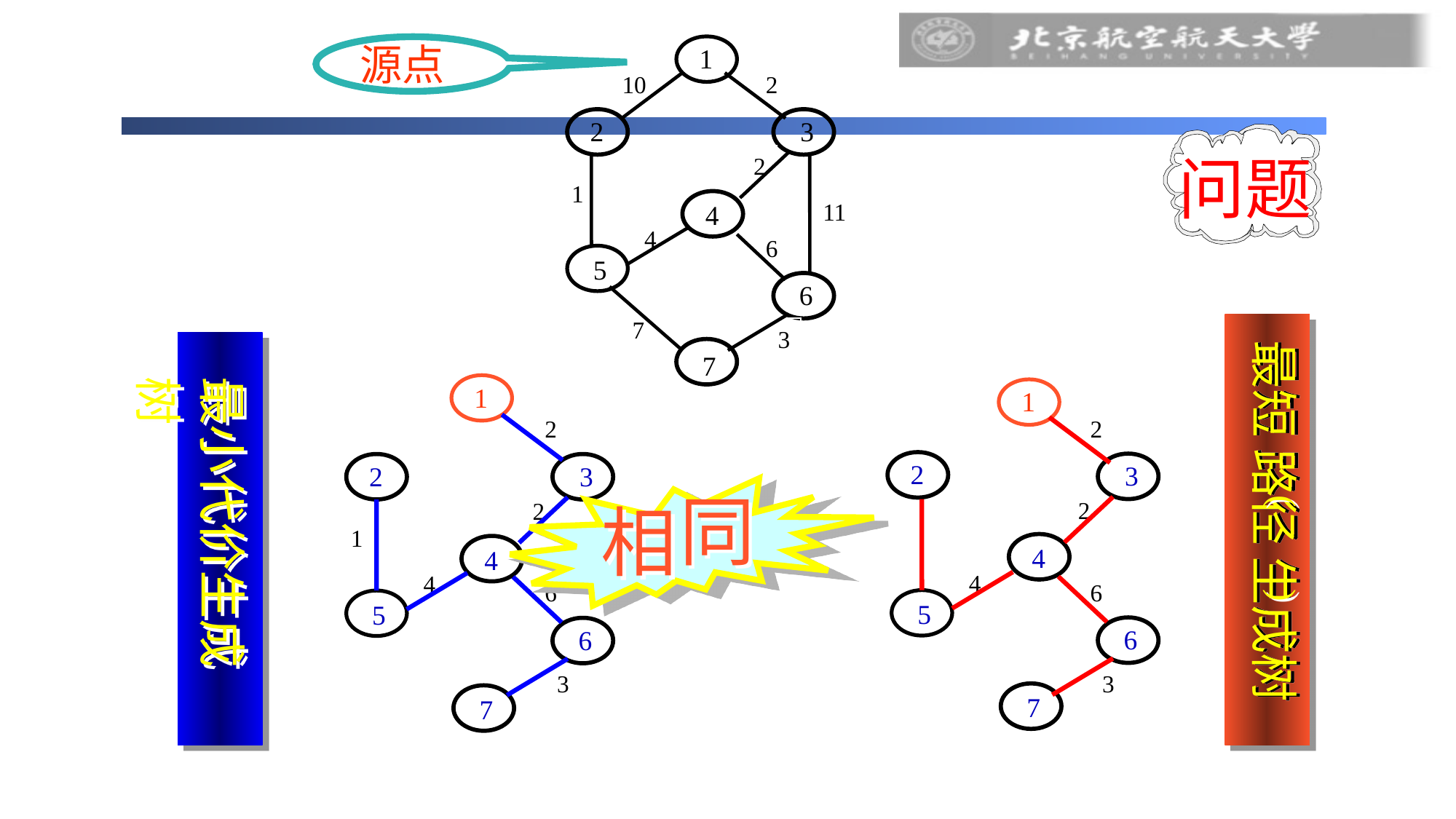

源点

1
10
2

2

3
2

1

11
4
4

6

5

6

7

3

7

问题

最短 路径 生成树

1
2

2

3
(         )
2

1

4
4

6

5

6

3

7

最小代价生成树

1
2

2

3
2

1

4
4
6

5

6

3

7

同
相